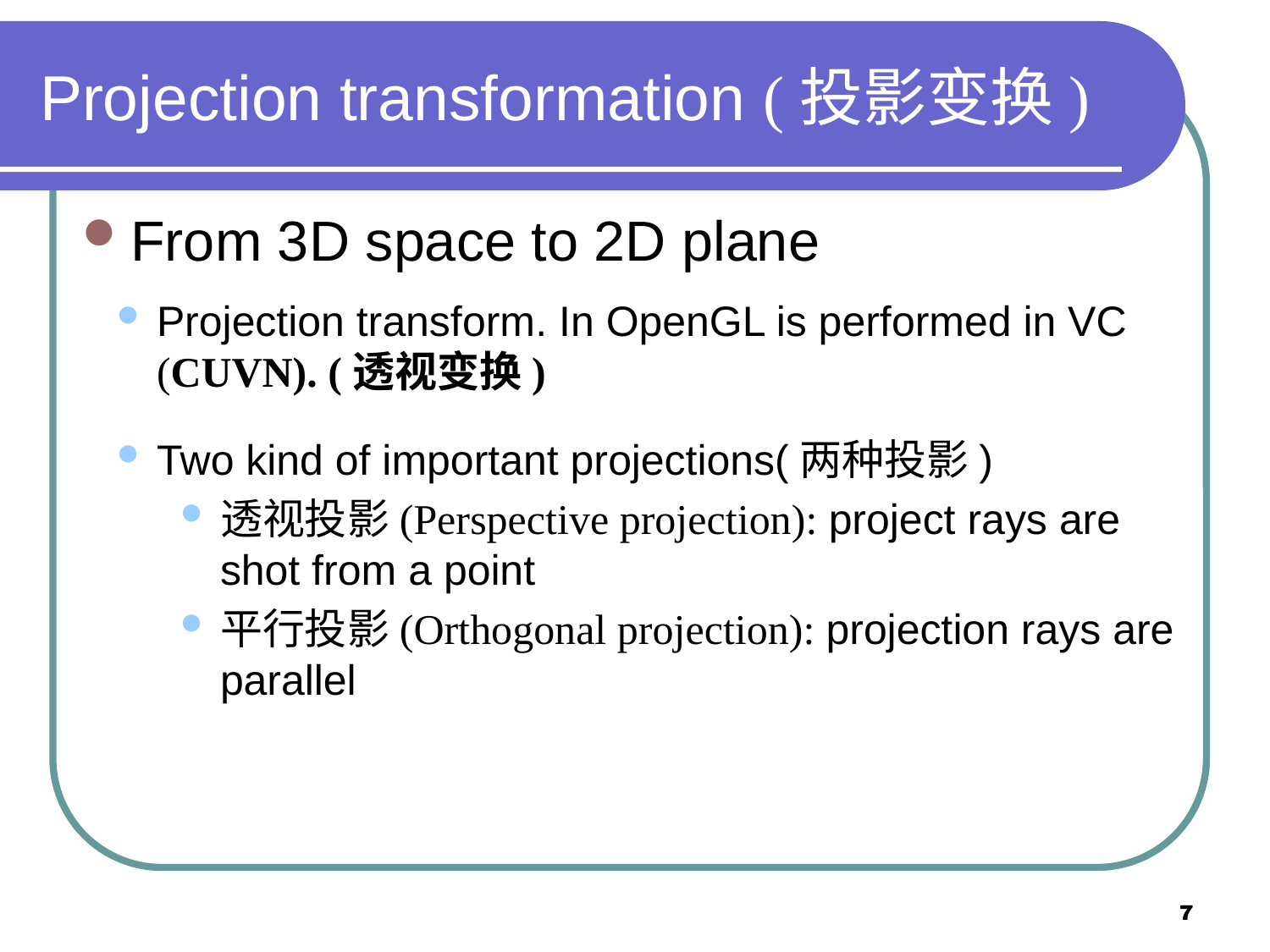

# Projection transformation (投影变换)
From 3D space to 2D plane
Projection transform. In OpenGL is performed in VC (CUVN). (透视变换)
Two kind of important projections(两种投影)
透视投影(Perspective projection): project rays are shot from a point
平行投影(Orthogonal projection): projection rays are parallel
7